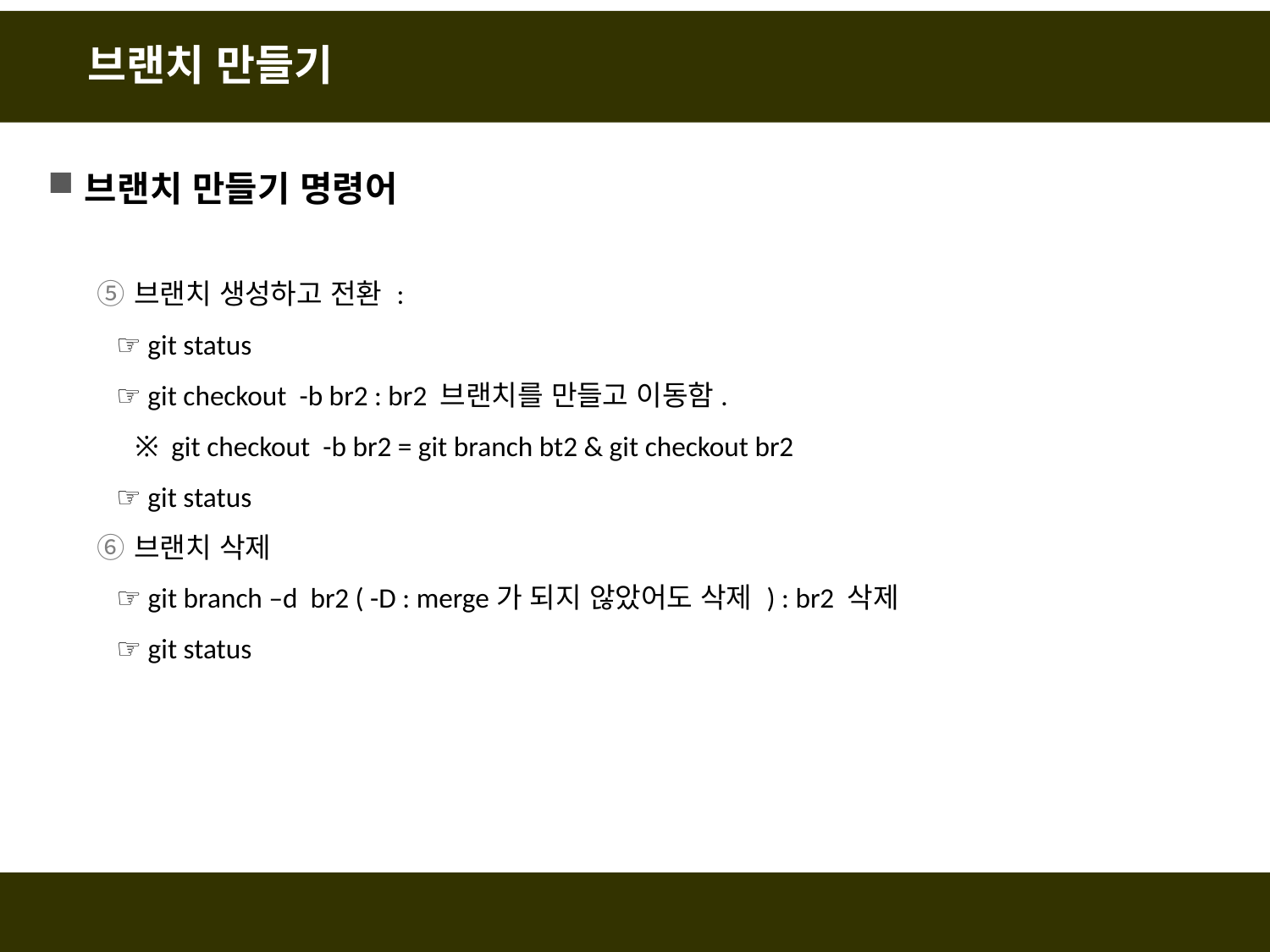

# 브랜치 만들기
브랜치 만들기 명령어

브랜치 생성하고 전환 :
   ☞ git status
   ☞ git checkout  -b br2 : br2 브랜치를 만들고 이동함.
      ※  git checkout  -b br2 = git branch bt2 & git checkout br2
   ☞ git status
브랜치 삭제
   ☞ git branch –d  br2 ( -D : merge가 되지 않았어도 삭제 ) : br2 삭제
   ☞ git status